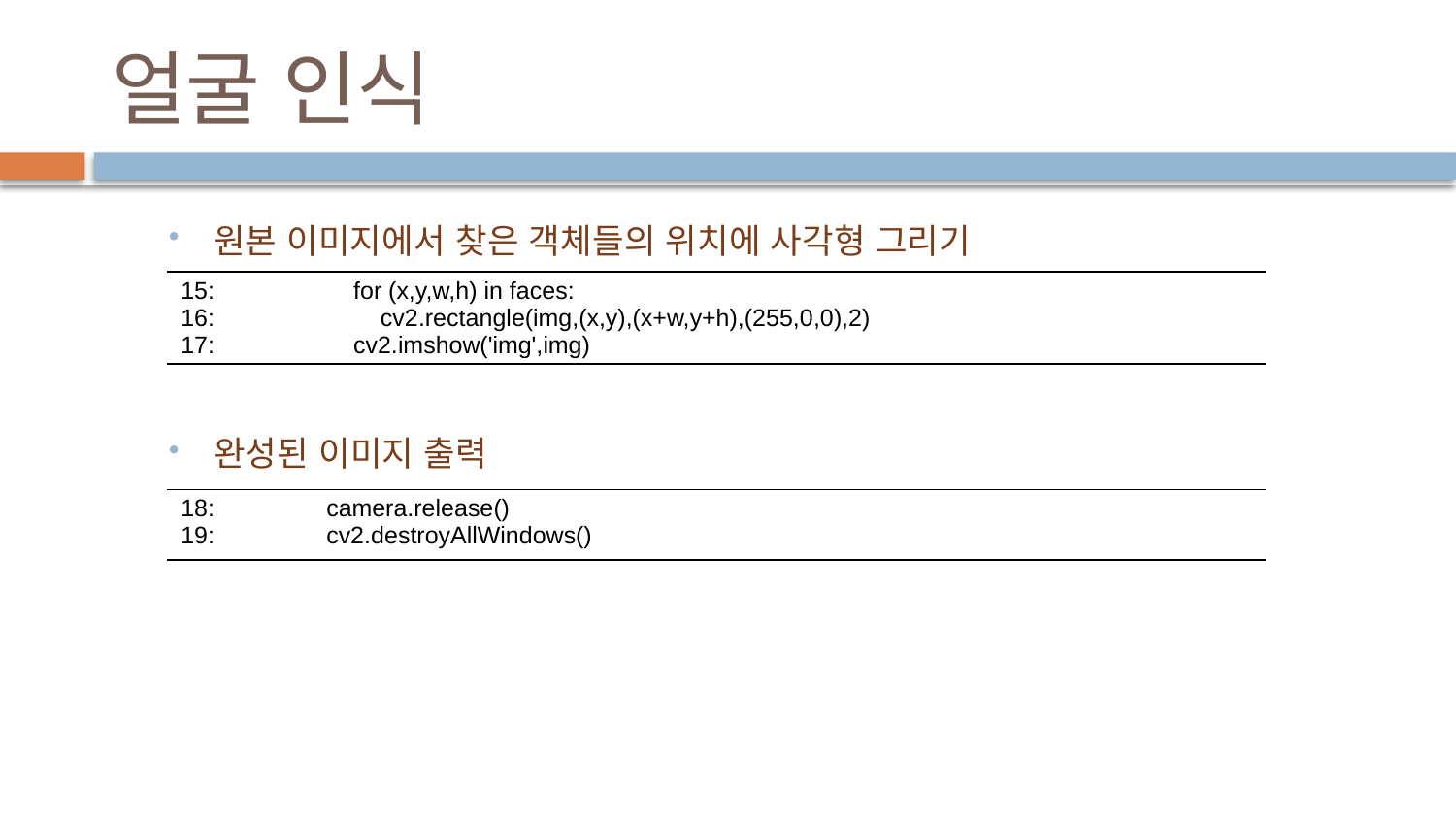

# 얼굴 인식
원본 이미지에서 찾은 객체들의 위치에 사각형 그리기

완성된 이미지 출력
| 15: for (x,y,w,h) in faces: 16: cv2.rectangle(img,(x,y),(x+w,y+h),(255,0,0),2) 17: cv2.imshow('img',img) |
| --- |
| 18: camera.release() 19: cv2.destroyAllWindows() |
| --- |